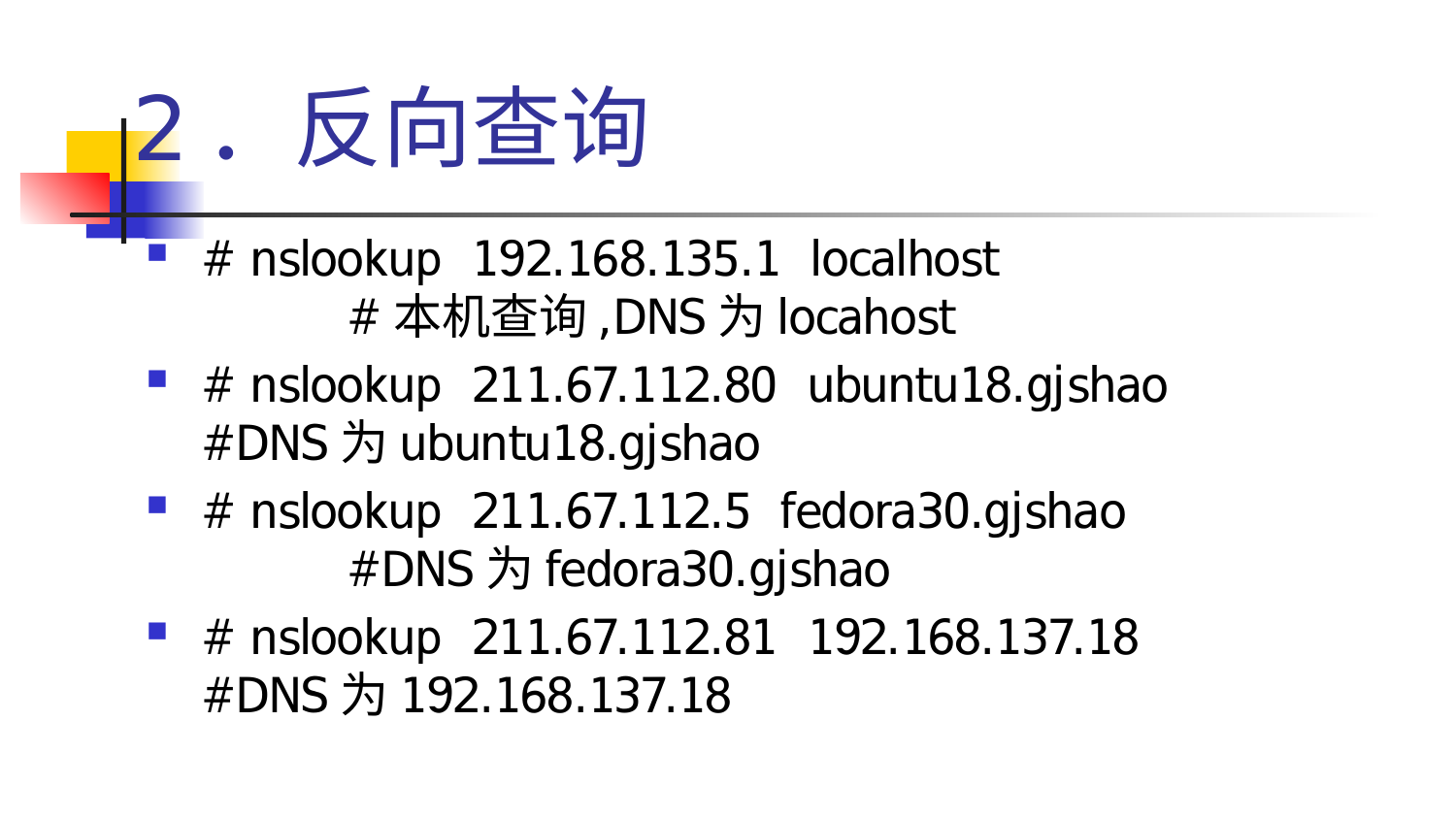

# 2．反向查询
# nslookup  192.168.135.1  localhost 				#本机查询,DNS为locahost
# nslookup  211.67.112.80  ubuntu18.gjshao 		#DNS为ubuntu18.gjshao
# nslookup  211.67.112.5  fedora30.gjshao 			#DNS为fedora30.gjshao
# nslookup  211.67.112.81  192.168.137.18 		#DNS为192.168.137.18